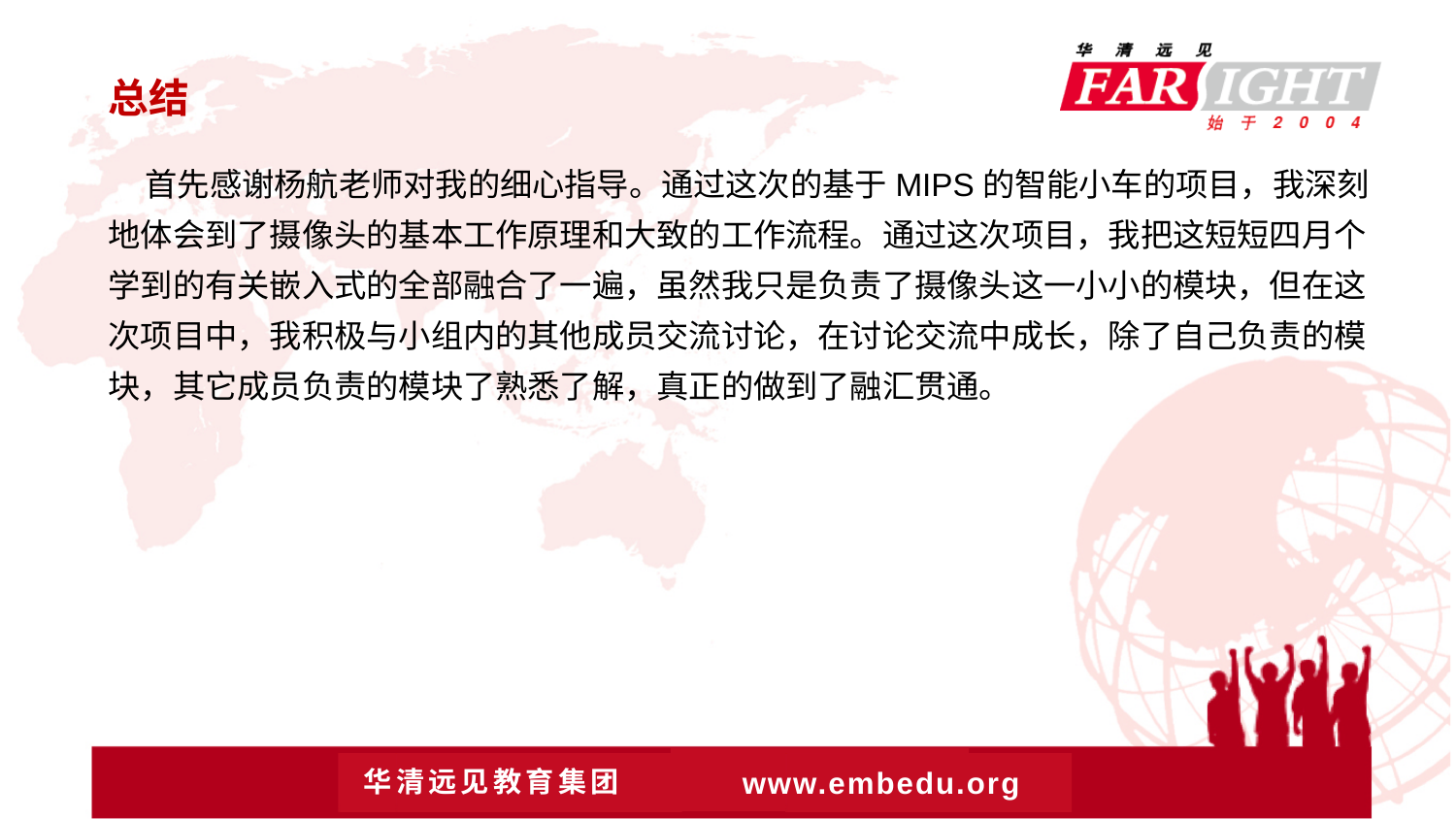

# 总结
    首先感谢杨航老师对我的细心指导。通过这次的基于MIPS的智能小车的项目，我深刻地体会到了摄像头的基本工作原理和大致的工作流程。通过这次项目，我把这短短四月个学到的有关嵌入式的全部融合了一遍，虽然我只是负责了摄像头这一小小的模块，但在这次项目中，我积极与小组内的其他成员交流讨论，在讨论交流中成长，除了自己负责的模块，其它成员负责的模块了熟悉了解，真正的做到了融汇贯通。